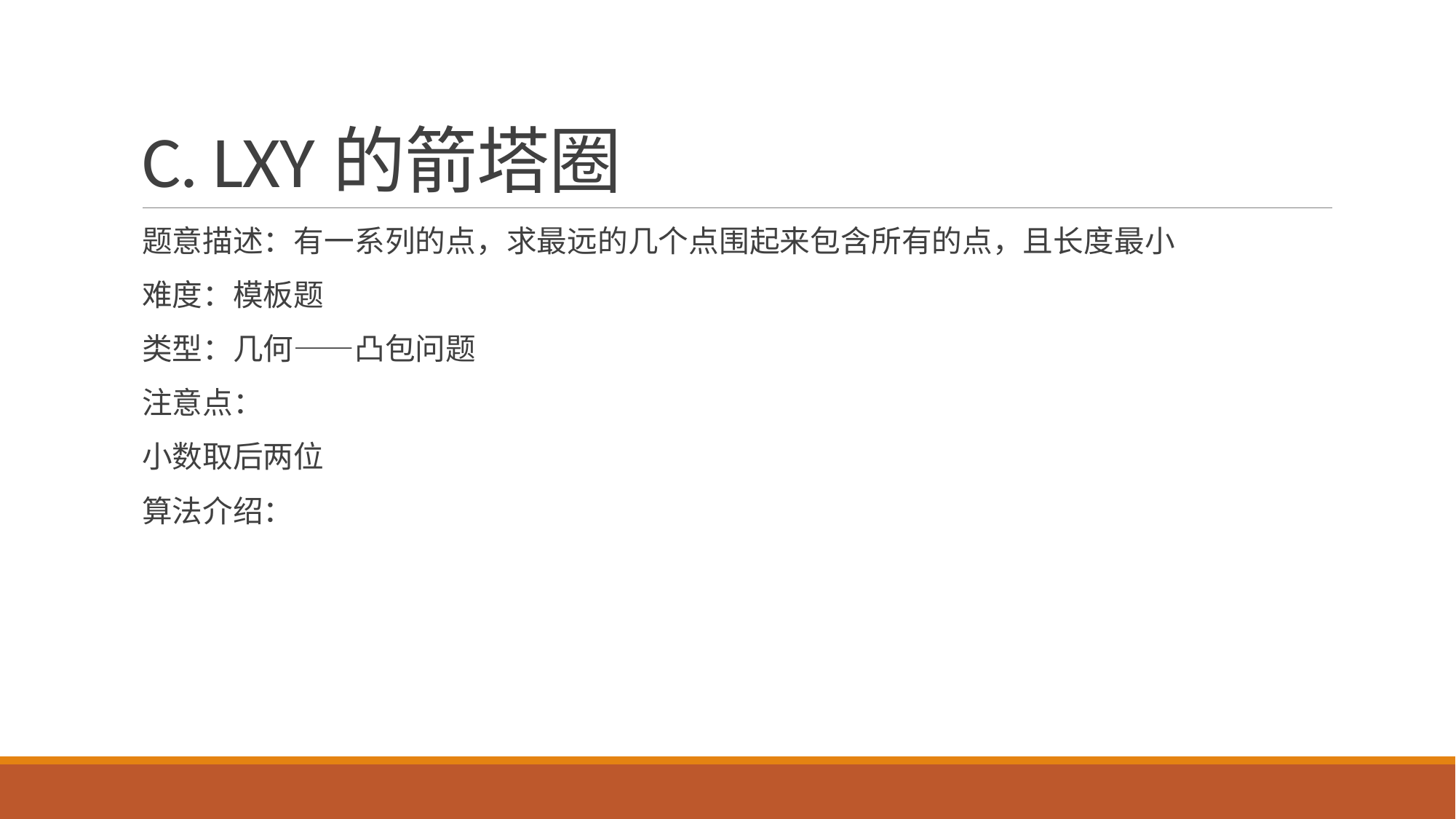

# C. LXY的箭塔圈
题意描述：有一系列的点，求最远的几个点围起来包含所有的点，且长度最小
难度：模板题
类型：几何——凸包问题
注意点：
小数取后两位
算法介绍：